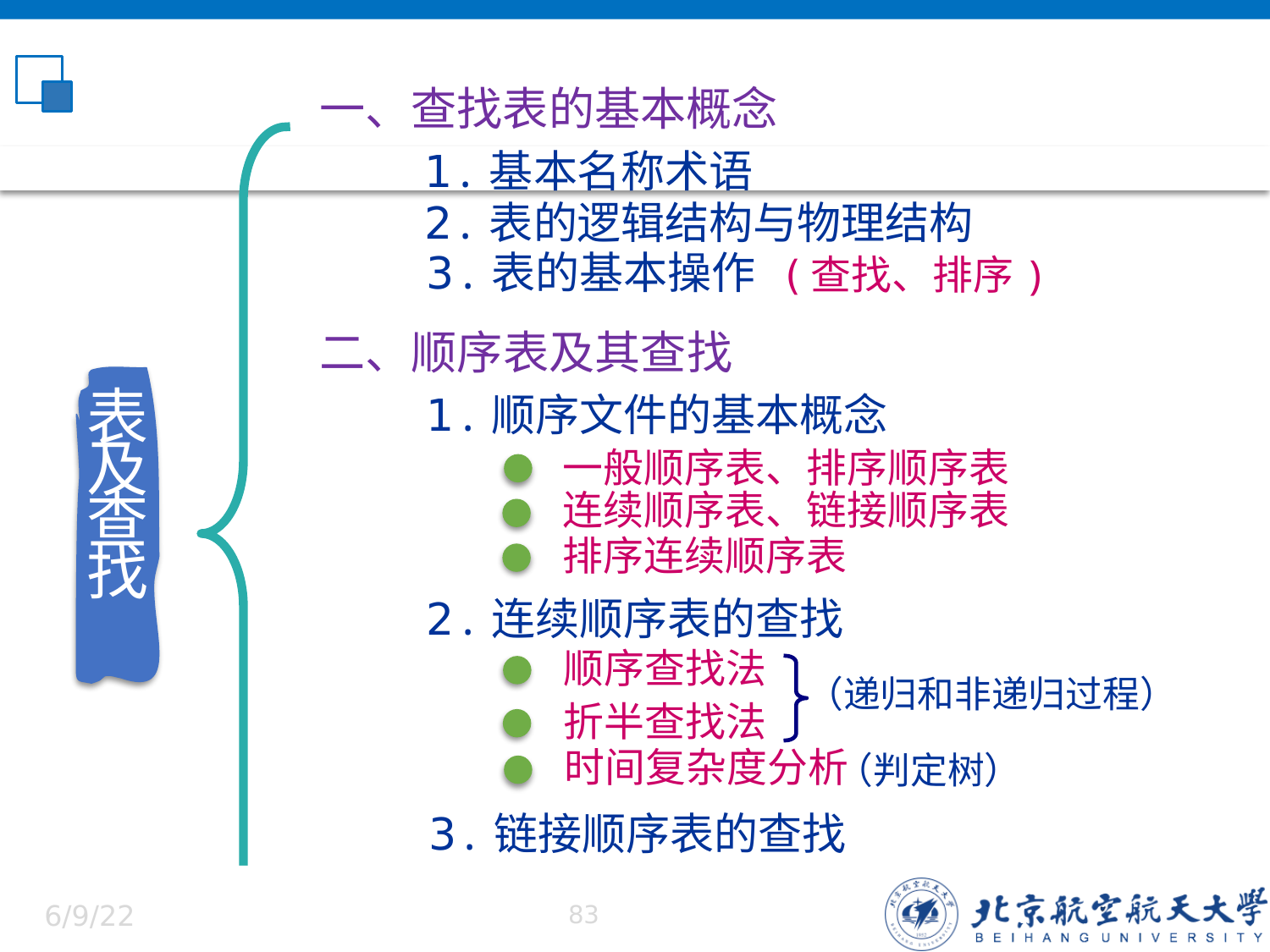

一、查找表的基本概念
1.基本名称术语
2.表的逻辑结构与物理结构
3.表的基本操作
(查找、排序)

二、顺序表及其查找
1.顺序文件的基本概念
一般顺序表、排序顺序表

连续顺序表、链接顺序表

排序连续顺序表

表
及
查
找
2.连续顺序表的查找
顺序查找法

（递归和非递归过程）
折半查找法

时间复杂度分析

（判定树）
3.链接顺序表的查找
6/9/22
83